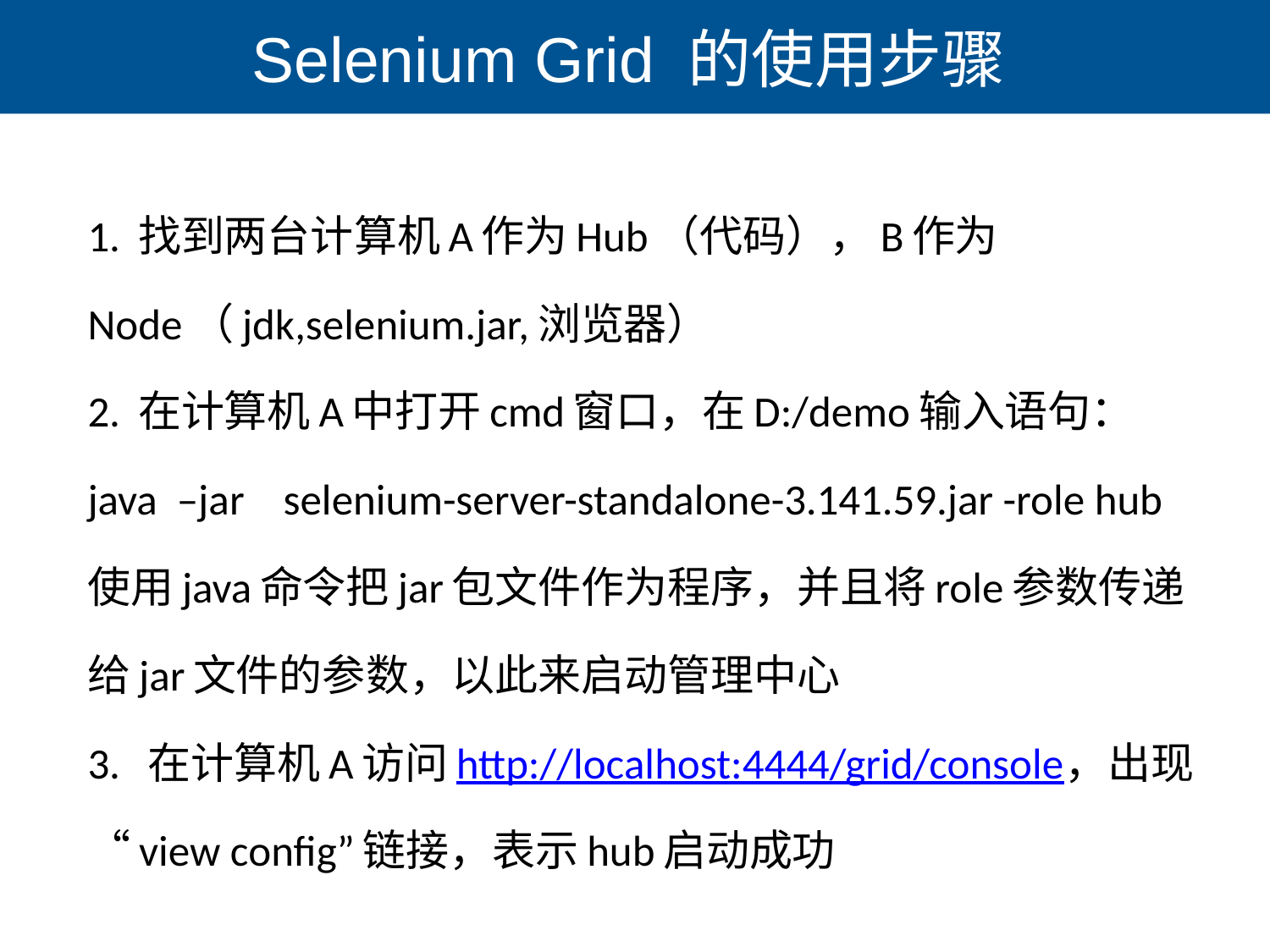

# Selenium Grid 的使用步骤
1. 找到两台计算机A作为Hub（代码），B作为Node（jdk,selenium.jar,浏览器）
2. 在计算机A中打开cmd窗口，在D:/demo输入语句：
java  –jar    selenium-server-standalone-3.141.59.jar -role hub
使用java命令把jar包文件作为程序，并且将role参数传递给jar文件的参数，以此来启动管理中心
3.  在计算机A访问http://localhost:4444/grid/console，出现“view config”链接，表示hub启动成功